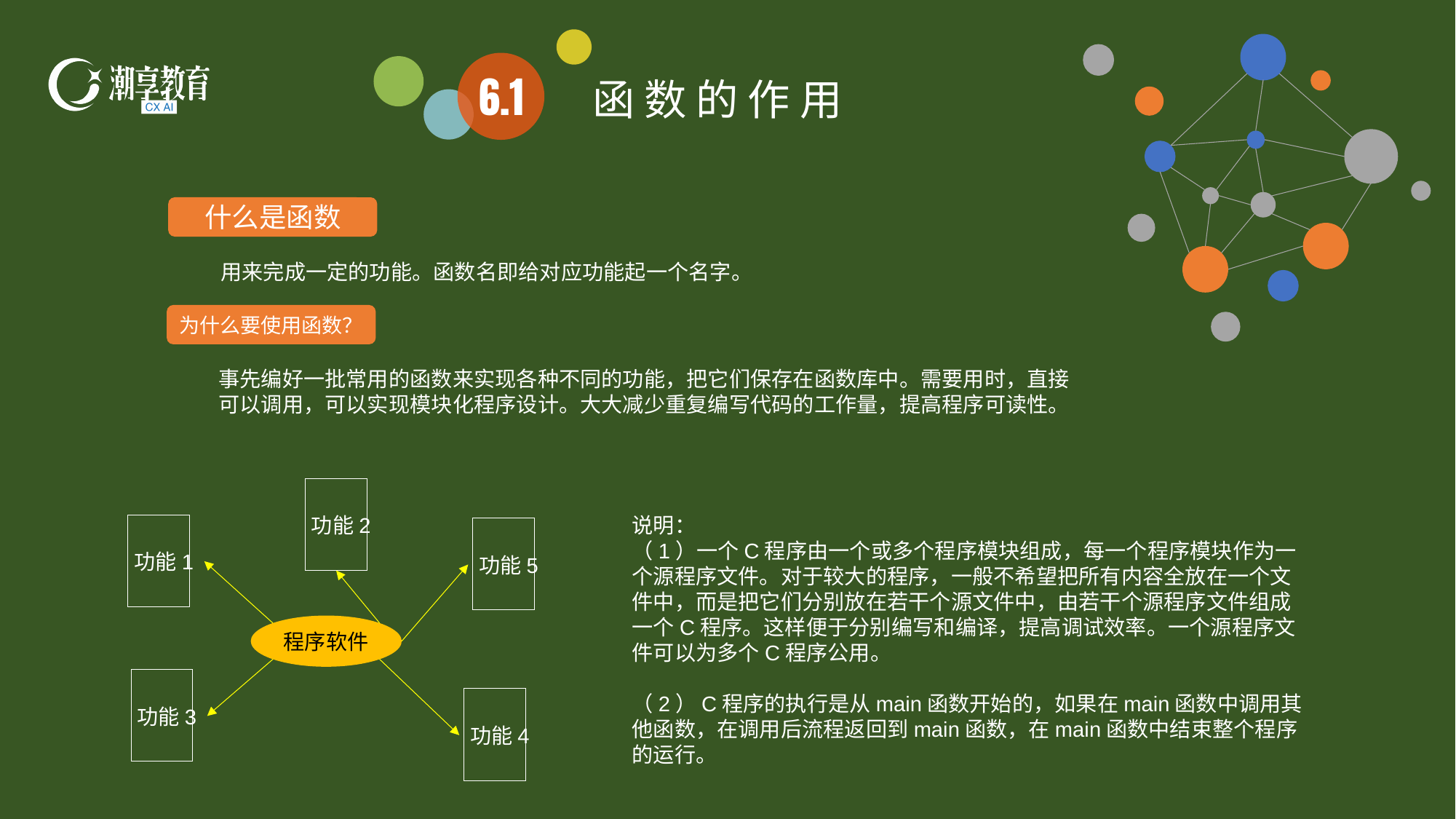

6.1

函 数 的 作 用
什么是函数
用来完成一定的功能。函数名即给对应功能起一个名字。
为什么要使用函数？
事先编好一批常用的函数来实现各种不同的功能，把它们保存在函数库中。需要用时，直接可以调用，可以实现模块化程序设计。大大减少重复编写代码的工作量，提高程序可读性。

功能2
说明：
（1）一个C程序由一个或多个程序模块组成，每一个程序模块作为一个源程序文件。对于较大的程序，一般不希望把所有内容全放在一个文件中，而是把它们分别放在若干个源文件中，由若干个源程序文件组成一个C程序。这样便于分别编写和编译，提高调试效率。一个源程序文件可以为多个C程序公用。

（2）C程序的执行是从main函数开始的，如果在main函数中调用其他函数，在调用后流程返回到main函数，在main函数中结束整个程序的运行。

功能5
功能1
程序软件

功能3
功能4